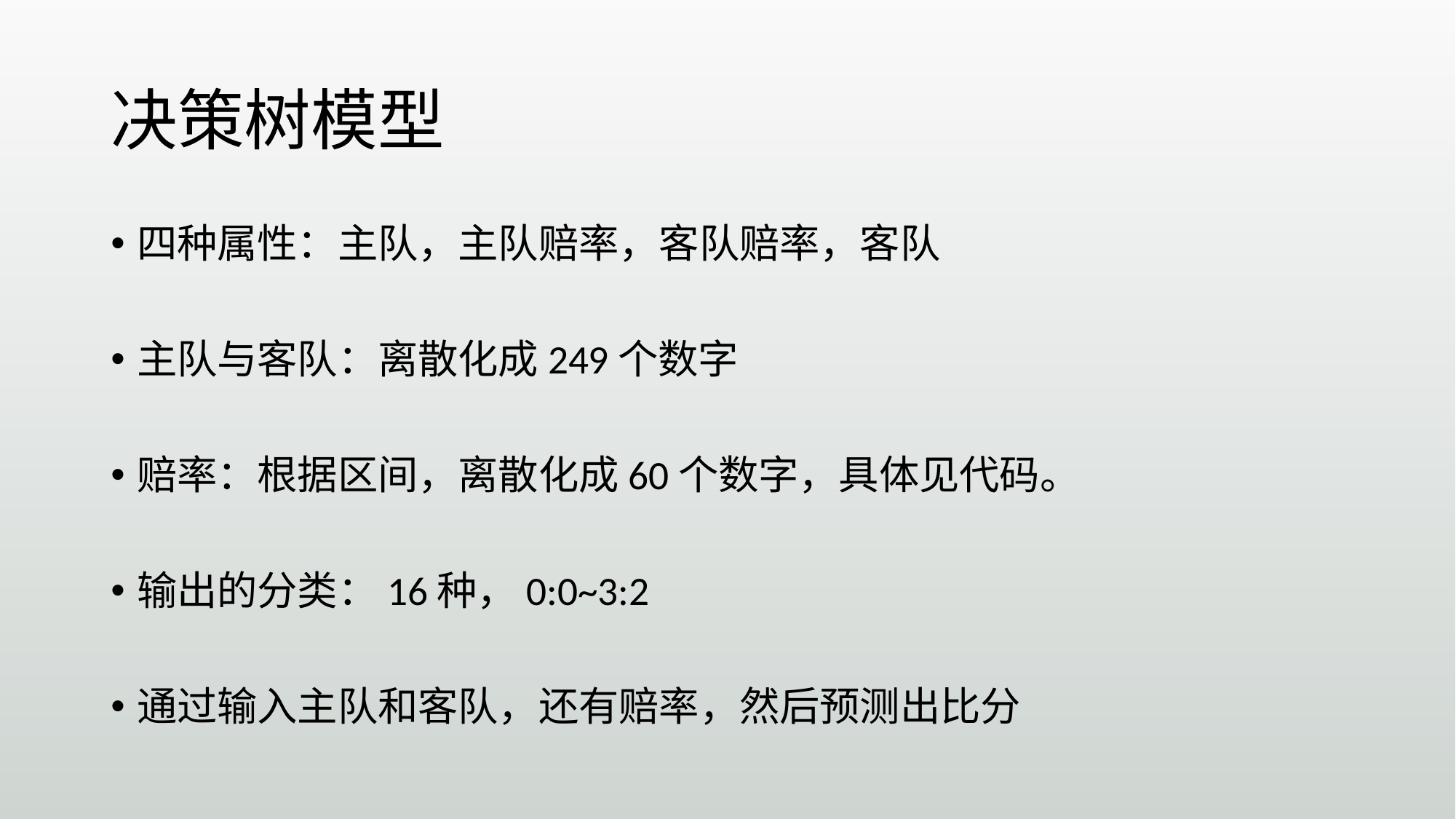

# 决策树模型
四种属性：主队，主队赔率，客队赔率，客队

主队与客队：离散化成249个数字

赔率：根据区间，离散化成60个数字，具体见代码。

输出的分类：16种，0:0~3:2

通过输入主队和客队，还有赔率，然后预测出比分